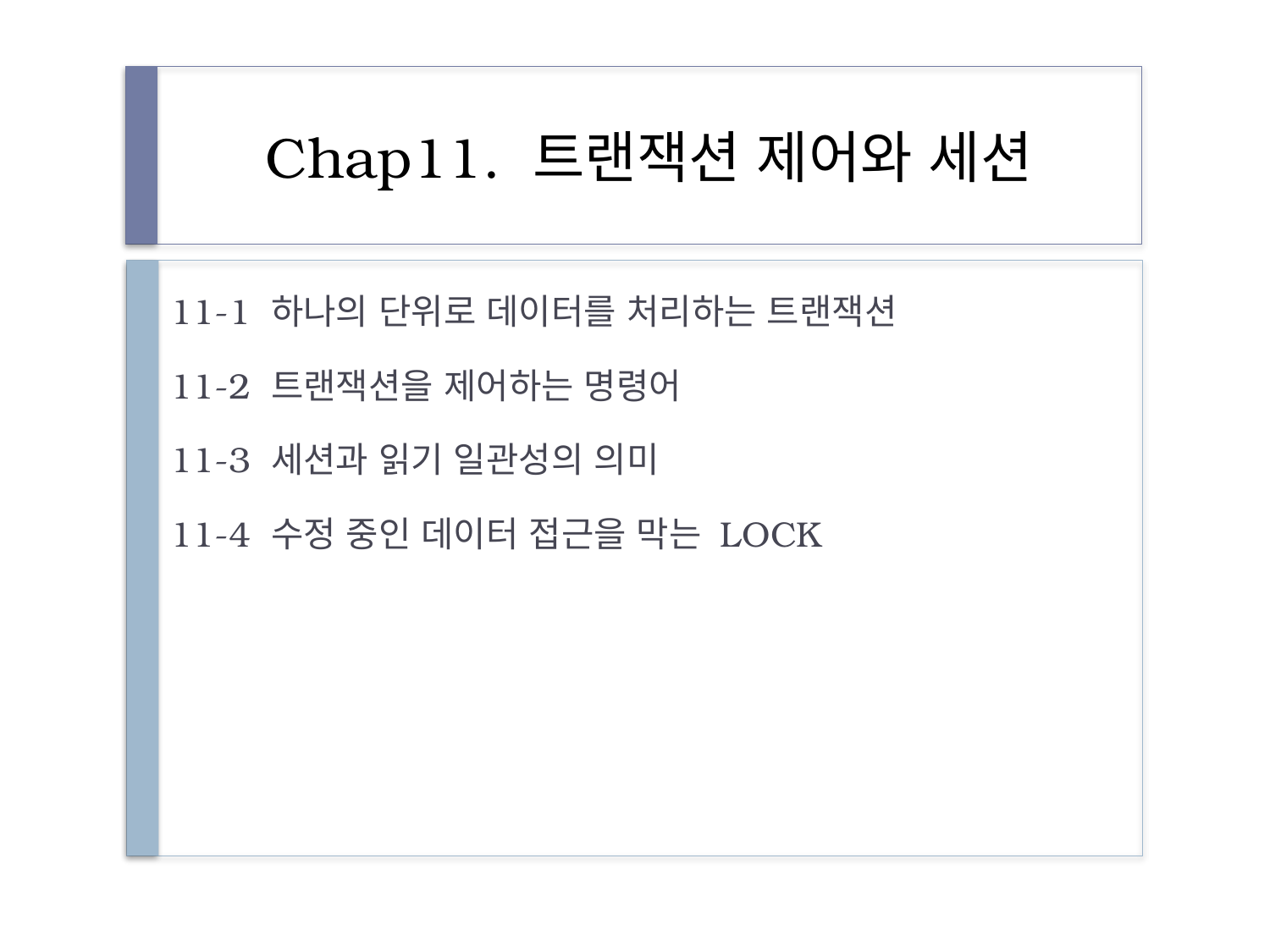

# Chap11. 트랜잭션 제어와 세션
11-1 하나의 단위로 데이터를 처리하는 트랜잭션
11-2 트랜잭션을 제어하는 명령어
11-3 세션과 읽기 일관성의 의미
11-4 수정 중인 데이터 접근을 막는 LOCK